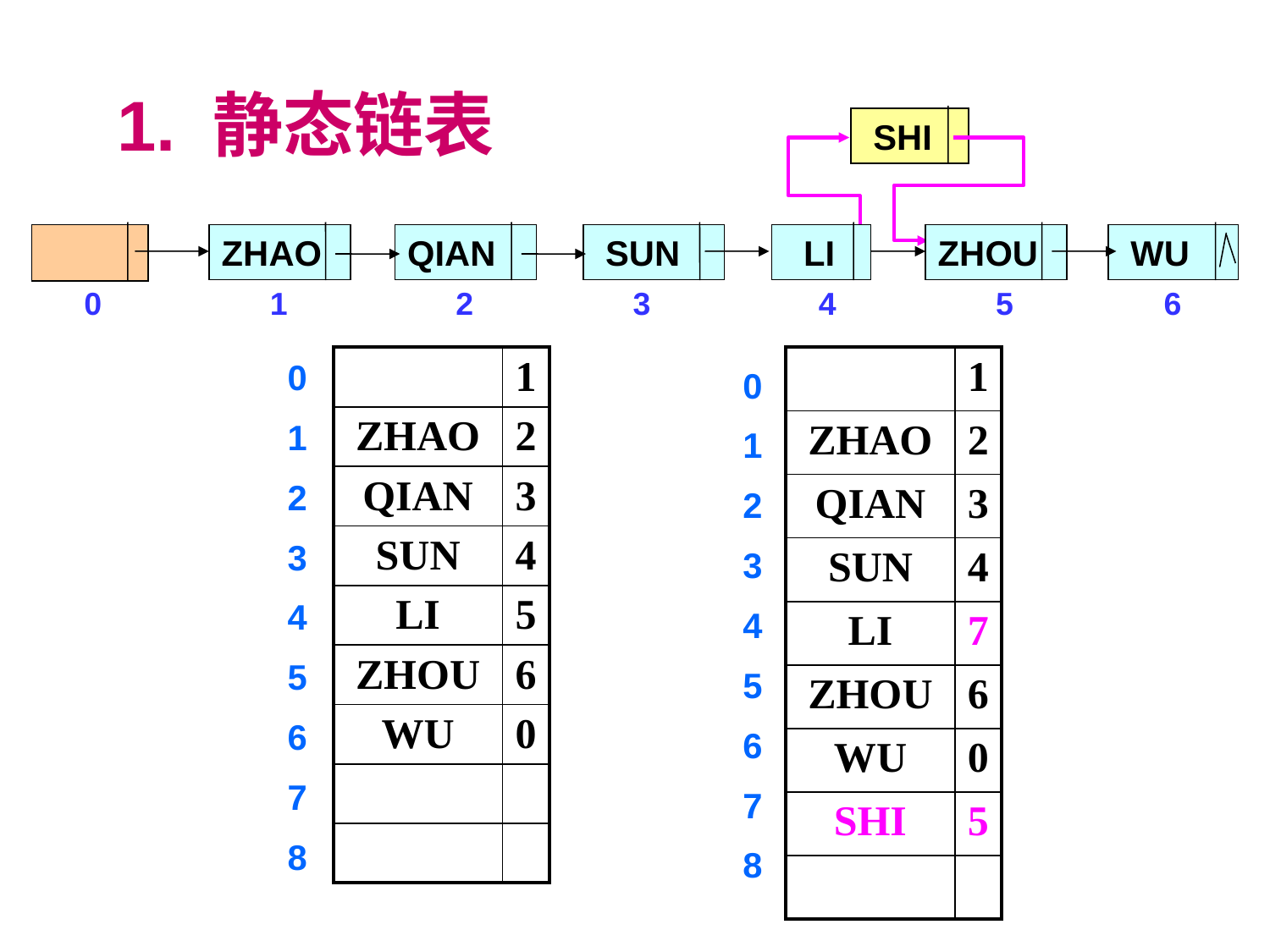

1. 静态链表

 SHI

ZHAO

QIAN

 SUN

  LI

ZHOU

 WU

   0                   1                   2                  3                   4                  5                 6
|  | 1 |
| --- | --- |
| ZHAO | 2 |
| QIAN | 3 |
| SUN | 4 |
| LI | 5 |
| ZHOU | 6 |
| WU | 0 |
|  |  |
|  |  |
|  | 1 |
| --- | --- |
| ZHAO | 2 |
| QIAN | 3 |
| SUN | 4 |
| LI | 7 |
| ZHOU | 6 |
| WU | 0 |
| SHI | 5 |
|  |  |
0
1
2
3
4
5
6
7
8
0
1
2
3
4
5
6
7
8